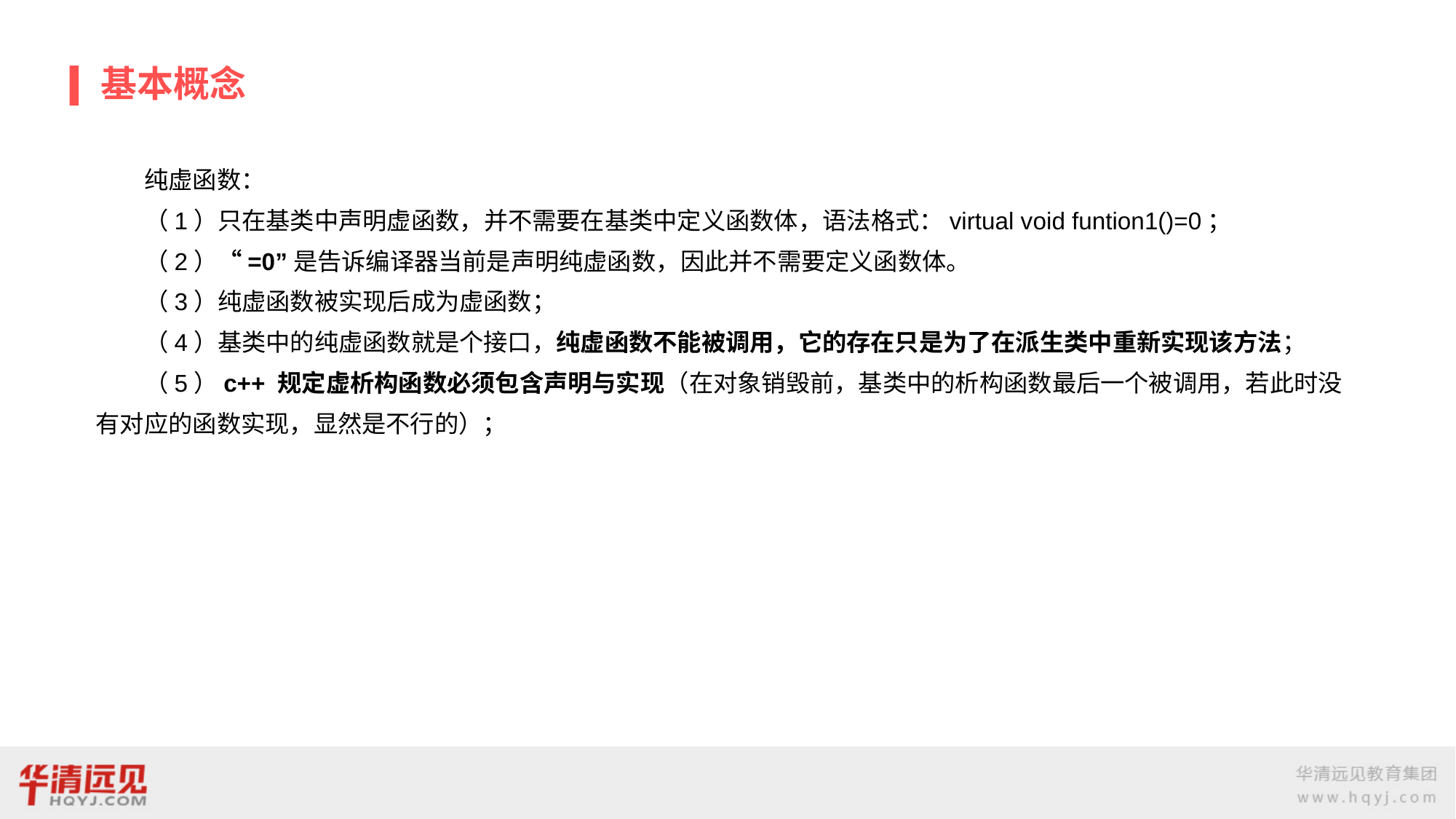

# 基本概念
　　纯虚函数：
　　（1）只在基类中声明虚函数，并不需要在基类中定义函数体，语法格式：virtual void funtion1()=0；
　　（2）“=0”是告诉编译器当前是声明纯虚函数，因此并不需要定义函数体。
　　（3）纯虚函数被实现后成为虚函数；
　　（4）基类中的纯虚函数就是个接口，纯虚函数不能被调用，它的存在只是为了在派生类中重新实现该方法；
　　（5）c++ 规定虚析构函数必须包含声明与实现（在对象销毁前，基类中的析构函数最后一个被调用，若此时没有对应的函数实现，显然是不行的）；